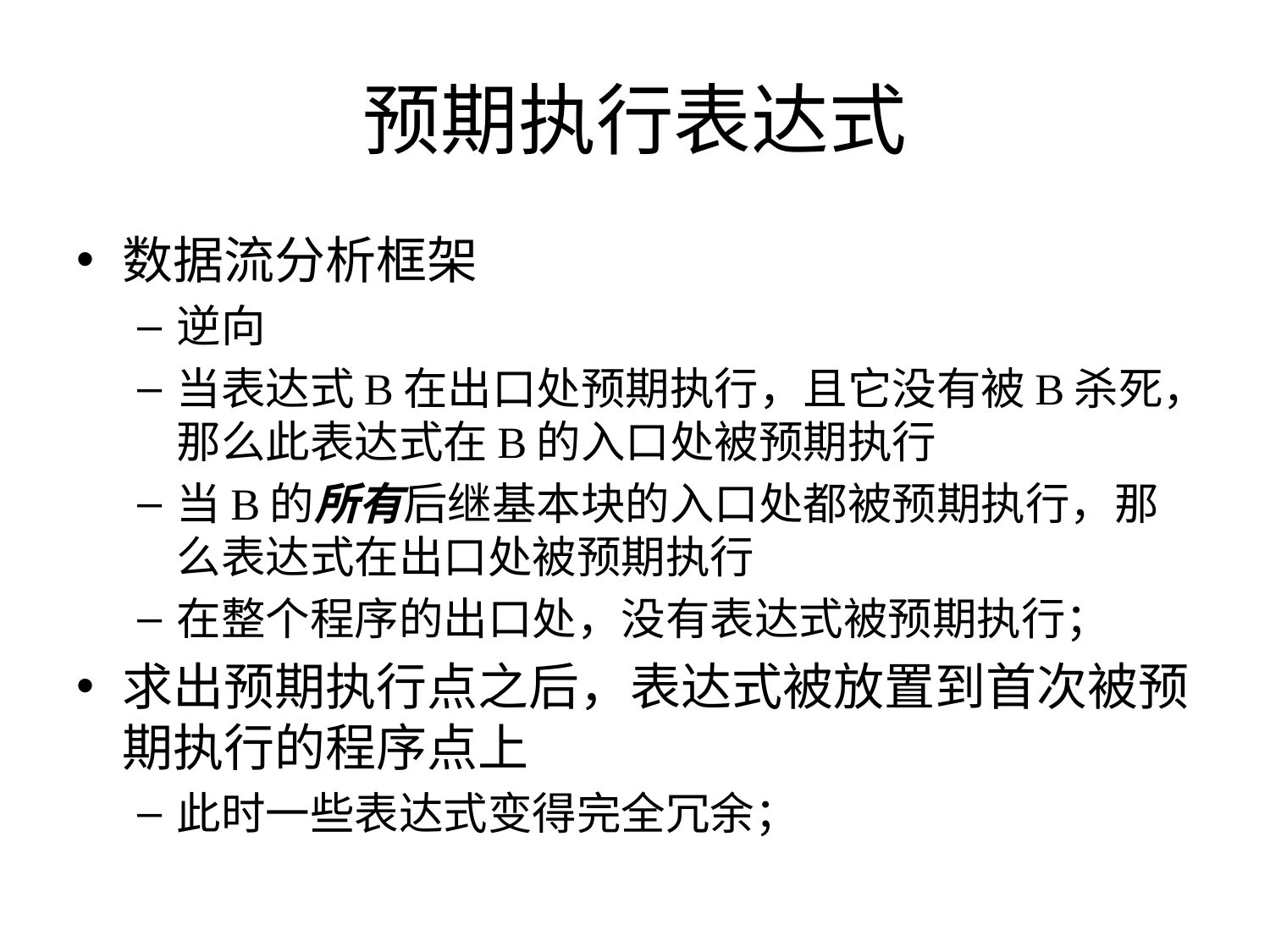

# 预期执行表达式
数据流分析框架
逆向
当表达式B在出口处预期执行，且它没有被B杀死，那么此表达式在B的入口处被预期执行
当B的所有后继基本块的入口处都被预期执行，那么表达式在出口处被预期执行
在整个程序的出口处，没有表达式被预期执行；
求出预期执行点之后，表达式被放置到首次被预期执行的程序点上
此时一些表达式变得完全冗余；